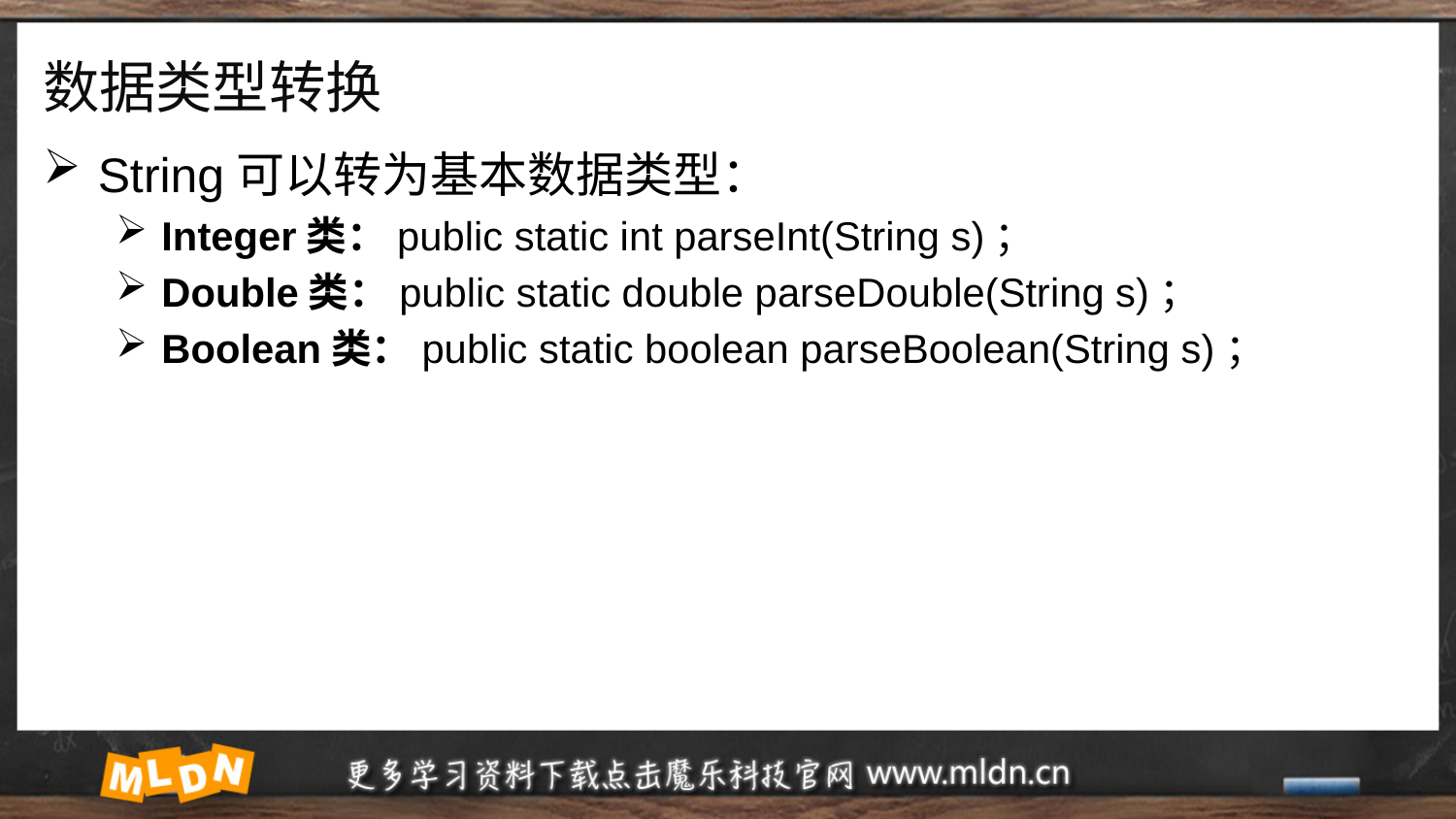

# 数据类型转换
String可以转为基本数据类型：
Integer类：public static int parseInt(String s)；
Double类：public static double parseDouble(String s)；
Boolean类：public static boolean parseBoolean(String s)；